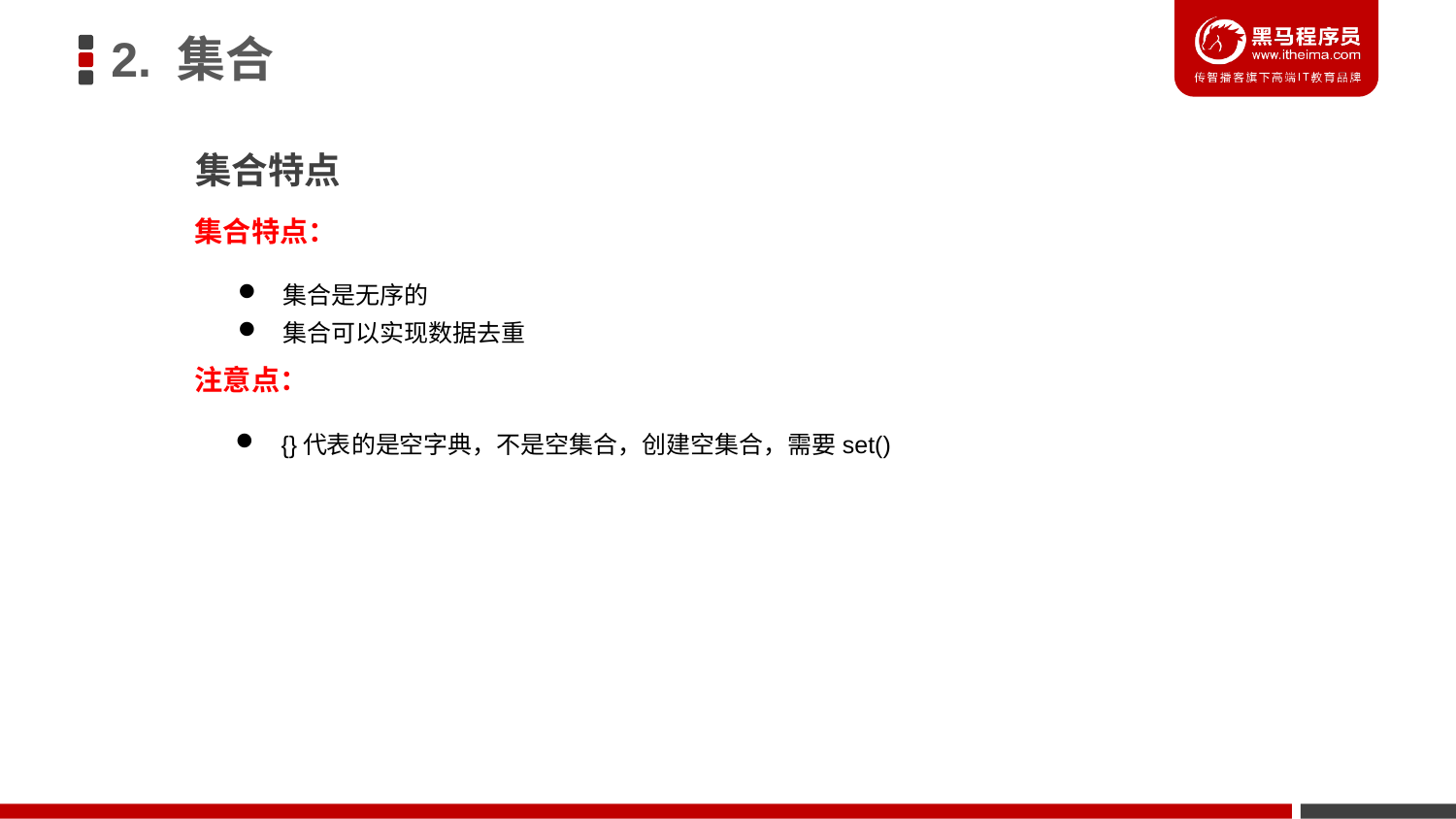

2. 集合
集合特点
集合特点：

集合是无序的
集合可以实现数据去重
注意点：

{}代表的是空字典，不是空集合，创建空集合，需要set()